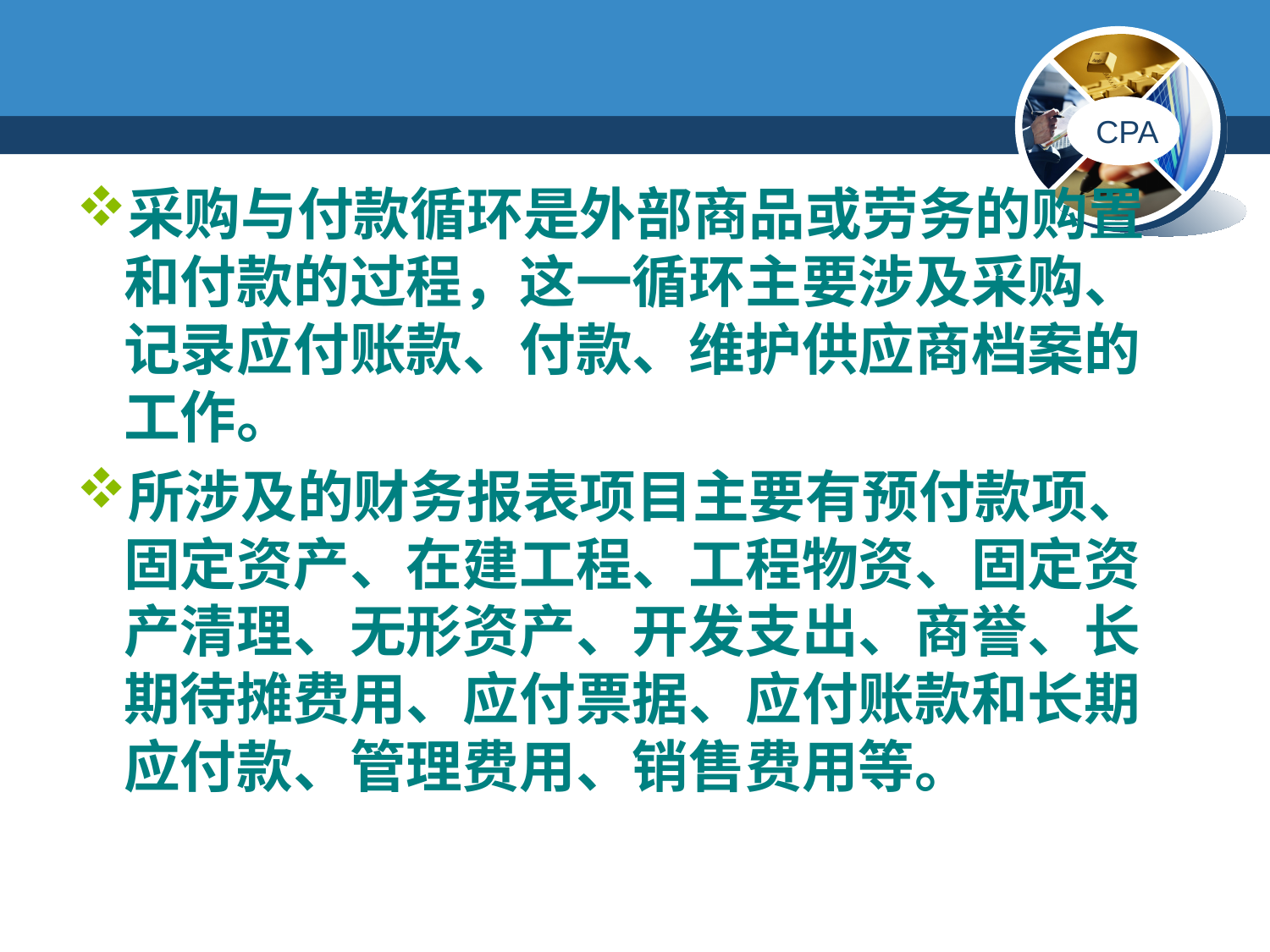

#
采购与付款循环是外部商品或劳务的购置和付款的过程，这一循环主要涉及采购、记录应付账款、付款、维护供应商档案的工作。
所涉及的财务报表项目主要有预付款项、固定资产、在建工程、工程物资、固定资产清理、无形资产、开发支出、商誉、长期待摊费用、应付票据、应付账款和长期应付款、管理费用、销售费用等。